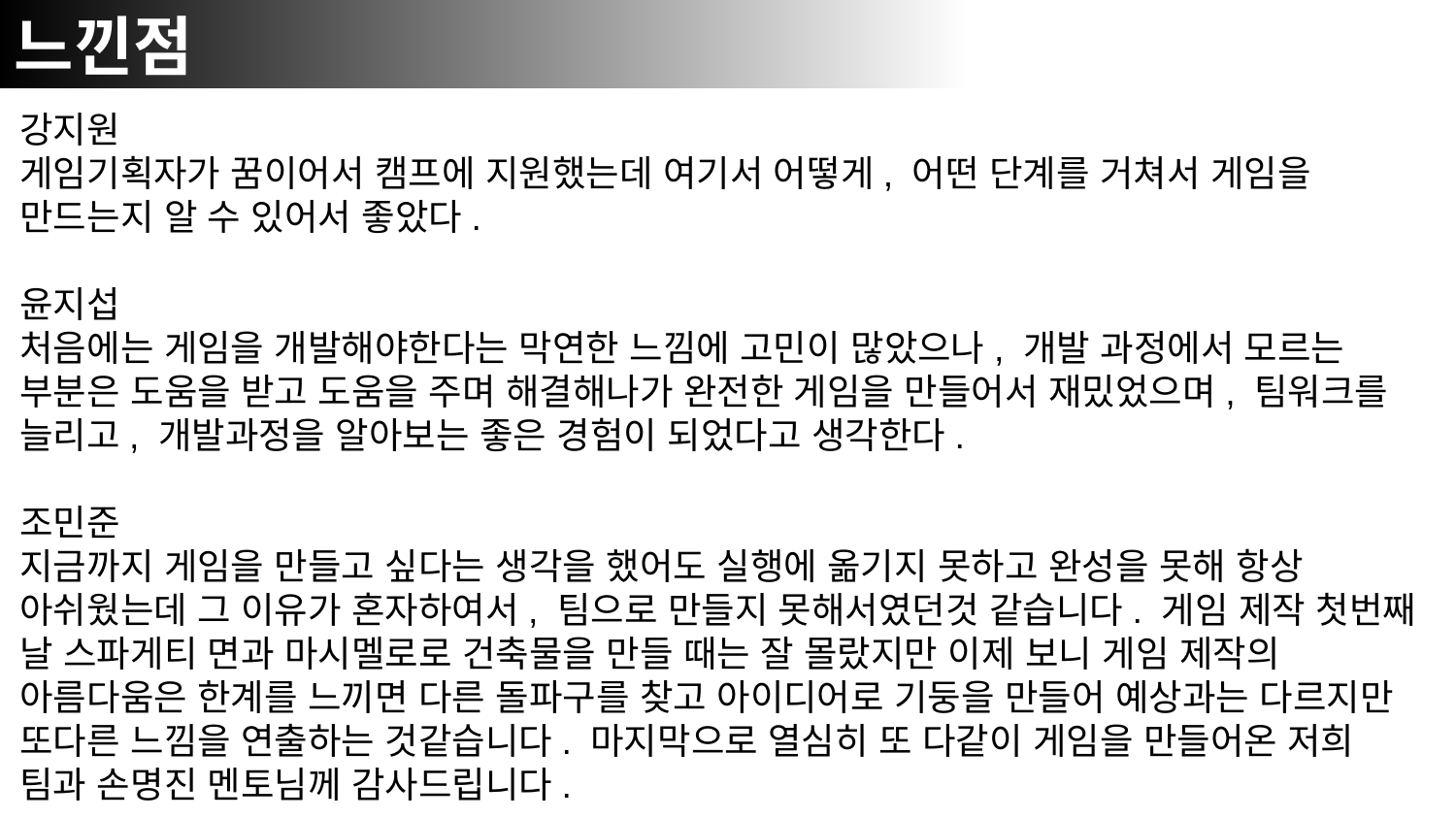

느낀점
강지원
게임기획자가 꿈이어서 캠프에 지원했는데 여기서 어떻게, 어떤 단계를 거쳐서 게임을 만드는지 알 수 있어서 좋았다.

윤지섭
처음에는 게임을 개발해야한다는 막연한 느낌에 고민이 많았으나, 개발 과정에서 모르는 부분은 도움을 받고 도움을 주며 해결해나가 완전한 게임을 만들어서 재밌었으며, 팀워크를 늘리고, 개발과정을 알아보는 좋은 경험이 되었다고 생각한다.

조민준
지금까지 게임을 만들고 싶다는 생각을 했어도 실행에 옮기지 못하고 완성을 못해 항상 아쉬웠는데 그 이유가 혼자하여서, 팀으로 만들지 못해서였던것 같습니다. 게임 제작 첫번째 날 스파게티 면과 마시멜로로 건축물을 만들 때는 잘 몰랐지만 이제 보니 게임 제작의 아름다움은 한계를 느끼면 다른 돌파구를 찾고 아이디어로 기둥을 만들어 예상과는 다르지만 또다른 느낌을 연출하는 것같습니다. 마지막으로 열심히 또 다같이 게임을 만들어온 저희 팀과 손명진 멘토님께 감사드립니다.